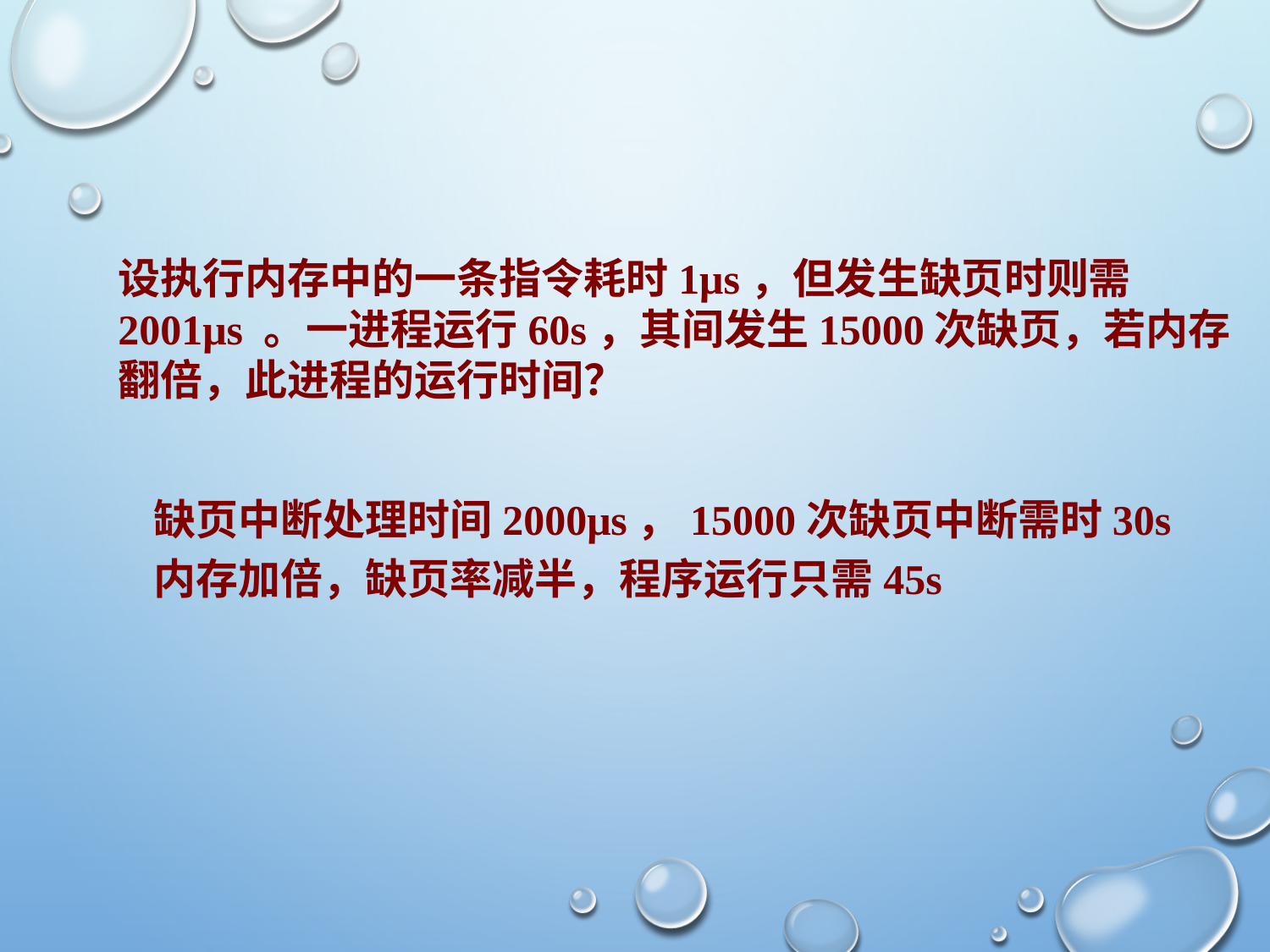

设执行内存中的一条指令耗时1μs，但发生缺页时则需2001μs 。一进程运行60s，其间发生15000次缺页，若内存翻倍，此进程的运行时间？
缺页中断处理时间2000μs，15000次缺页中断需时30s
内存加倍，缺页率减半，程序运行只需45s